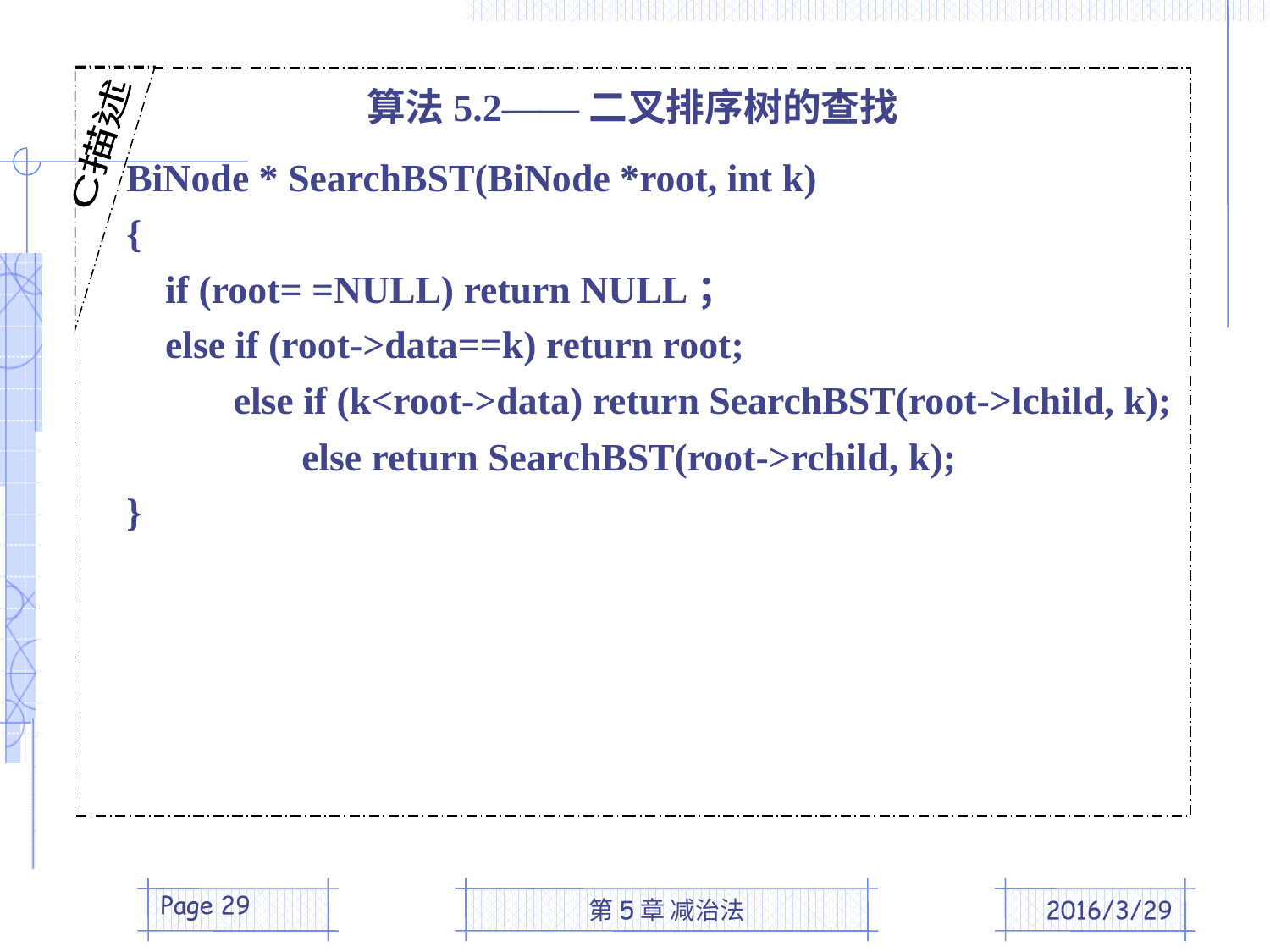

C描述

算法5.2——二叉排序树的查找
    BiNode * SearchBST(BiNode *root, int k)
    {
        if (root= =NULL) return NULL；
        else if (root->data==k) return root;
               else if (k<root->data) return SearchBST(root->lchild, k);
                      else return SearchBST(root->rchild, k);
    }
Page 29
第5章 减治法
2016/3/29